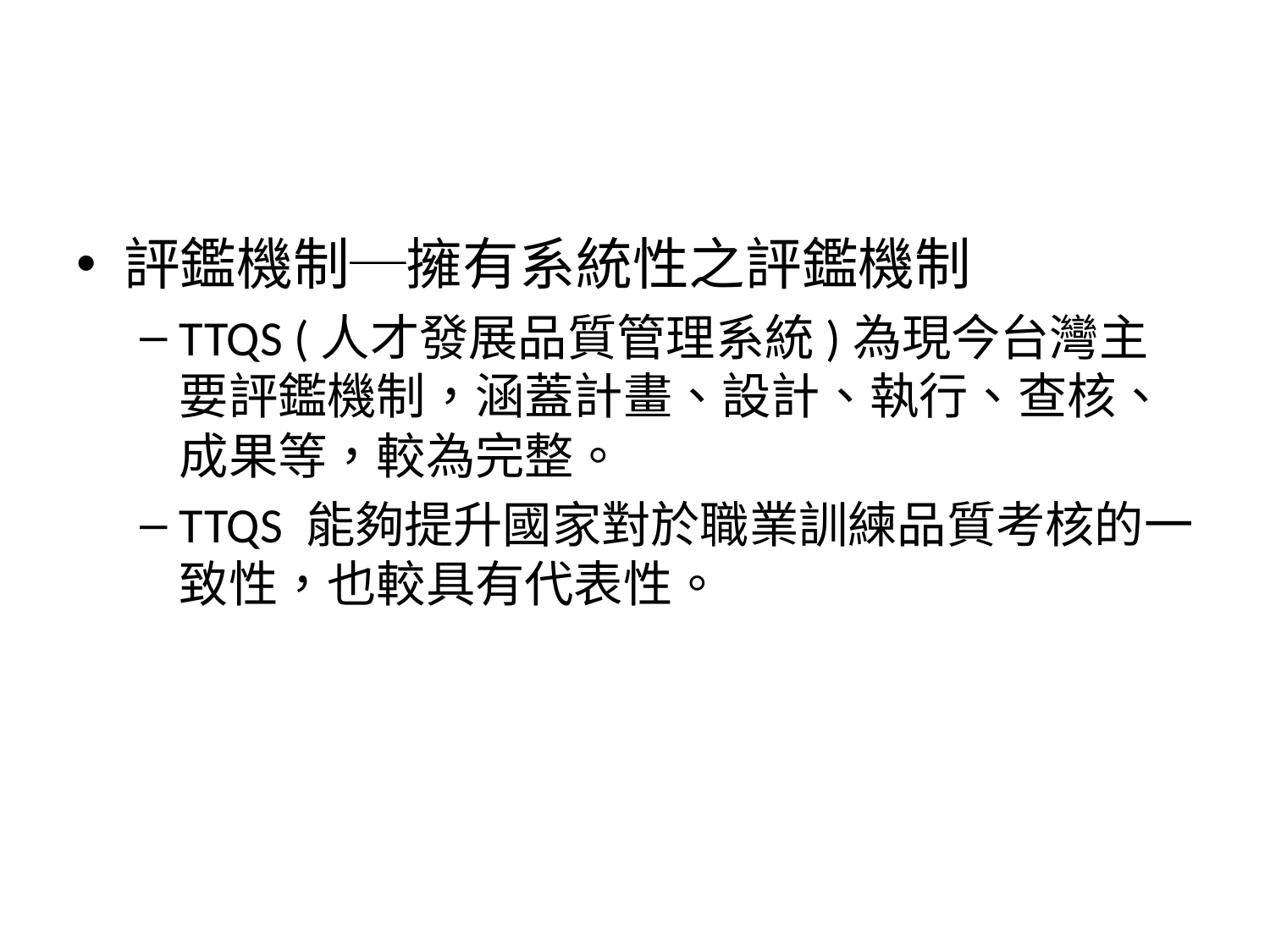

#
評鑑機制─擁有系統性之評鑑機制
TTQS (人才發展品質管理系統)為現今台灣主要評鑑機制，涵蓋計畫、設計、執行、查核、成果等，較為完整。
TTQS 能夠提升國家對於職業訓練品質考核的一致性，也較具有代表性。